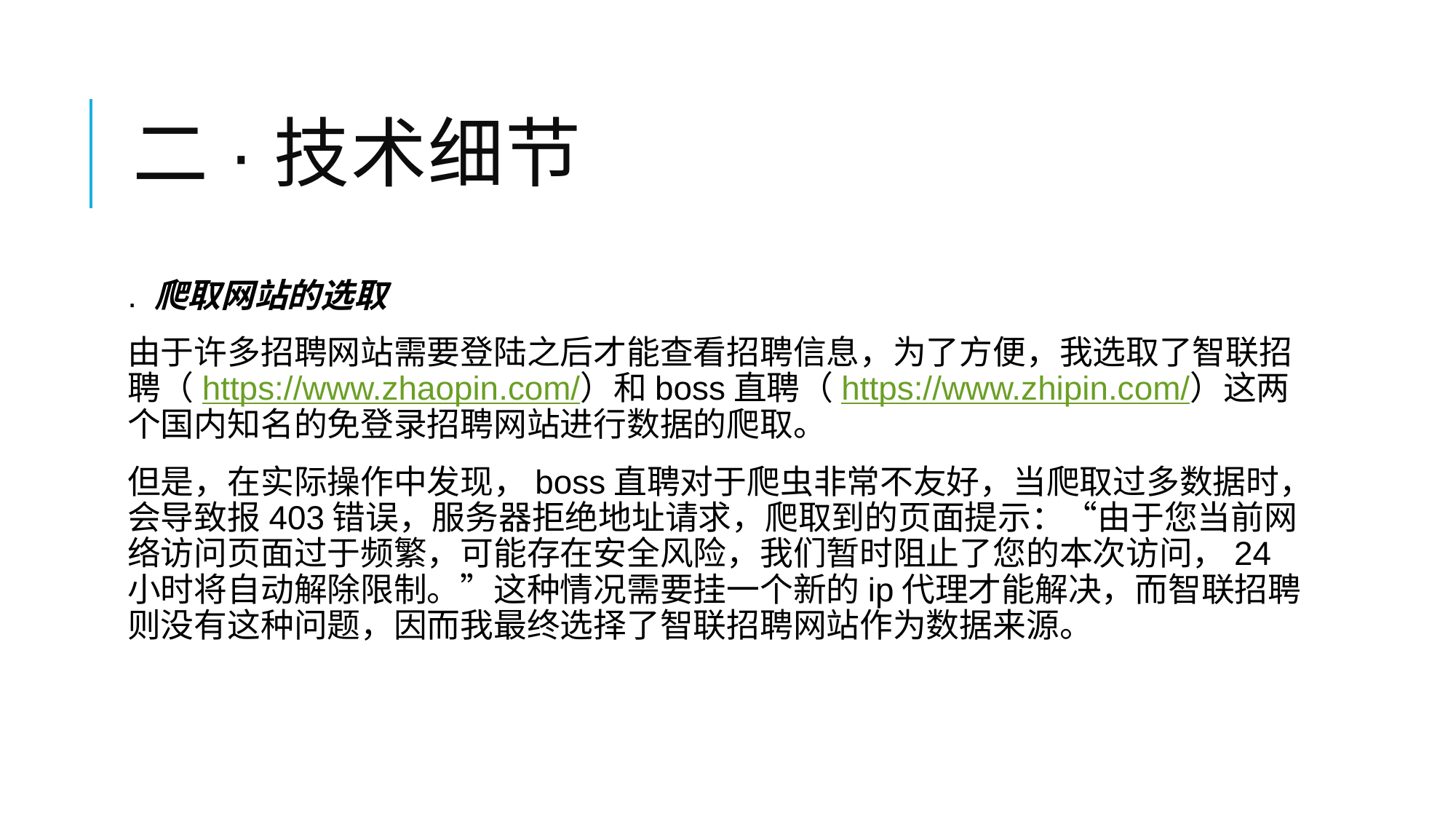

# 二·技术细节
. 爬取网站的选取
由于许多招聘网站需要登陆之后才能查看招聘信息，为了方便，我选取了智联招聘（https://www.zhaopin.com/）和boss直聘（https://www.zhipin.com/）这两个国内知名的免登录招聘网站进行数据的爬取。
但是，在实际操作中发现，boss直聘对于爬虫非常不友好，当爬取过多数据时，会导致报403错误，服务器拒绝地址请求，爬取到的页面提示：“由于您当前网络访问页面过于频繁，可能存在安全风险，我们暂时阻止了您的本次访问，24小时将自动解除限制。”这种情况需要挂一个新的ip代理才能解决，而智联招聘则没有这种问题，因而我最终选择了智联招聘网站作为数据来源。